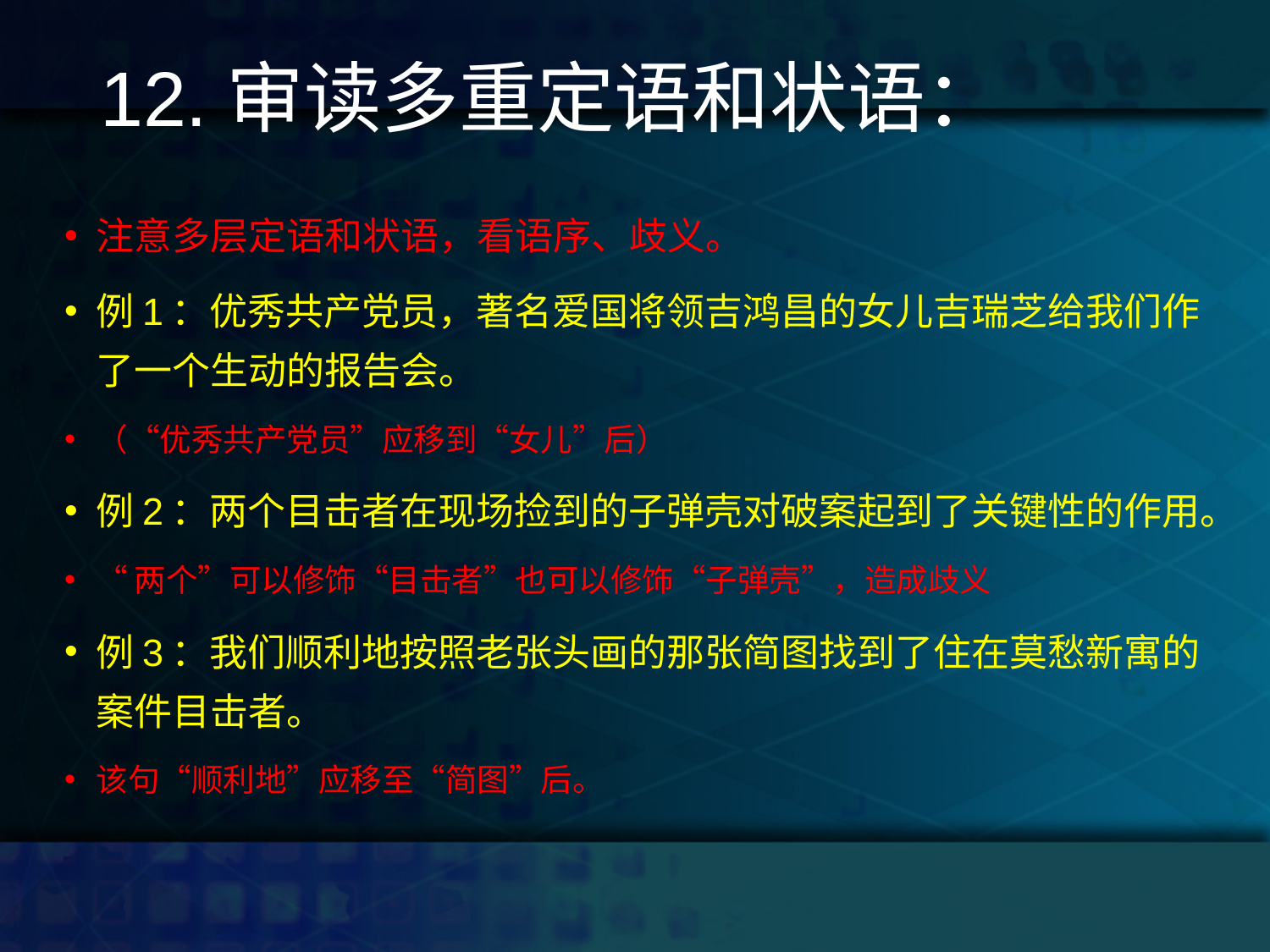

# 12.审读多重定语和状语：
注意多层定语和状语，看语序、歧义。
例1：优秀共产党员，著名爱国将领吉鸿昌的女儿吉瑞芝给我们作了一个生动的报告会。
（“优秀共产党员”应移到“女儿”后）
例2：两个目击者在现场捡到的子弹壳对破案起到了关键性的作用。
“两个”可以修饰“目击者”也可以修饰“子弹壳”，造成歧义
例3：我们顺利地按照老张头画的那张简图找到了住在莫愁新寓的案件目击者。
该句“顺利地”应移至“简图”后。